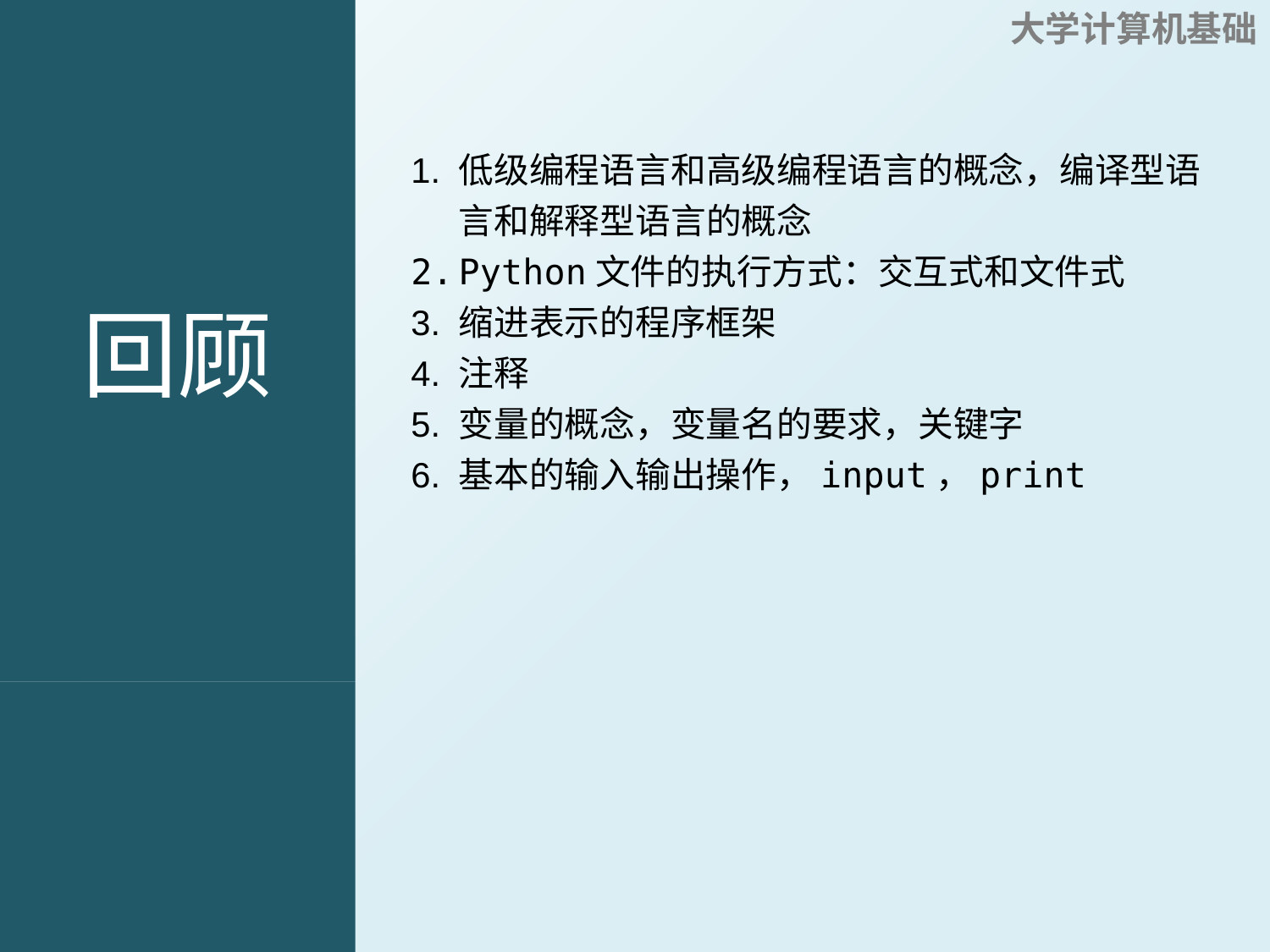

回顾
低级编程语言和高级编程语言的概念，编译型语言和解释型语言的概念
Python文件的执行方式：交互式和文件式
缩进表示的程序框架
注释
变量的概念，变量名的要求，关键字
基本的输入输出操作，input，print